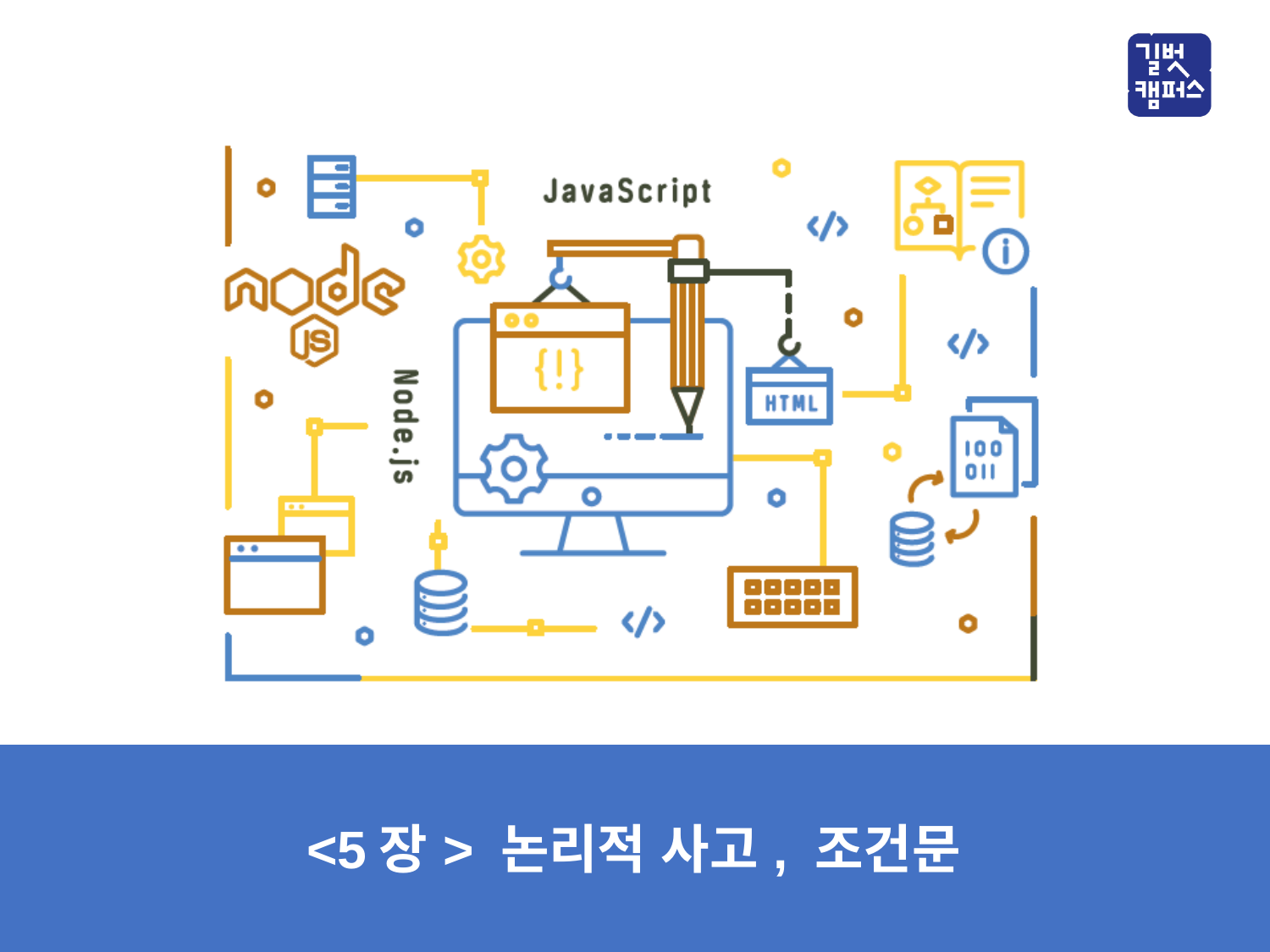

<5장> 논리적 사고, 조건문
<1장> 전기의 기본 개념과 팅커캐드